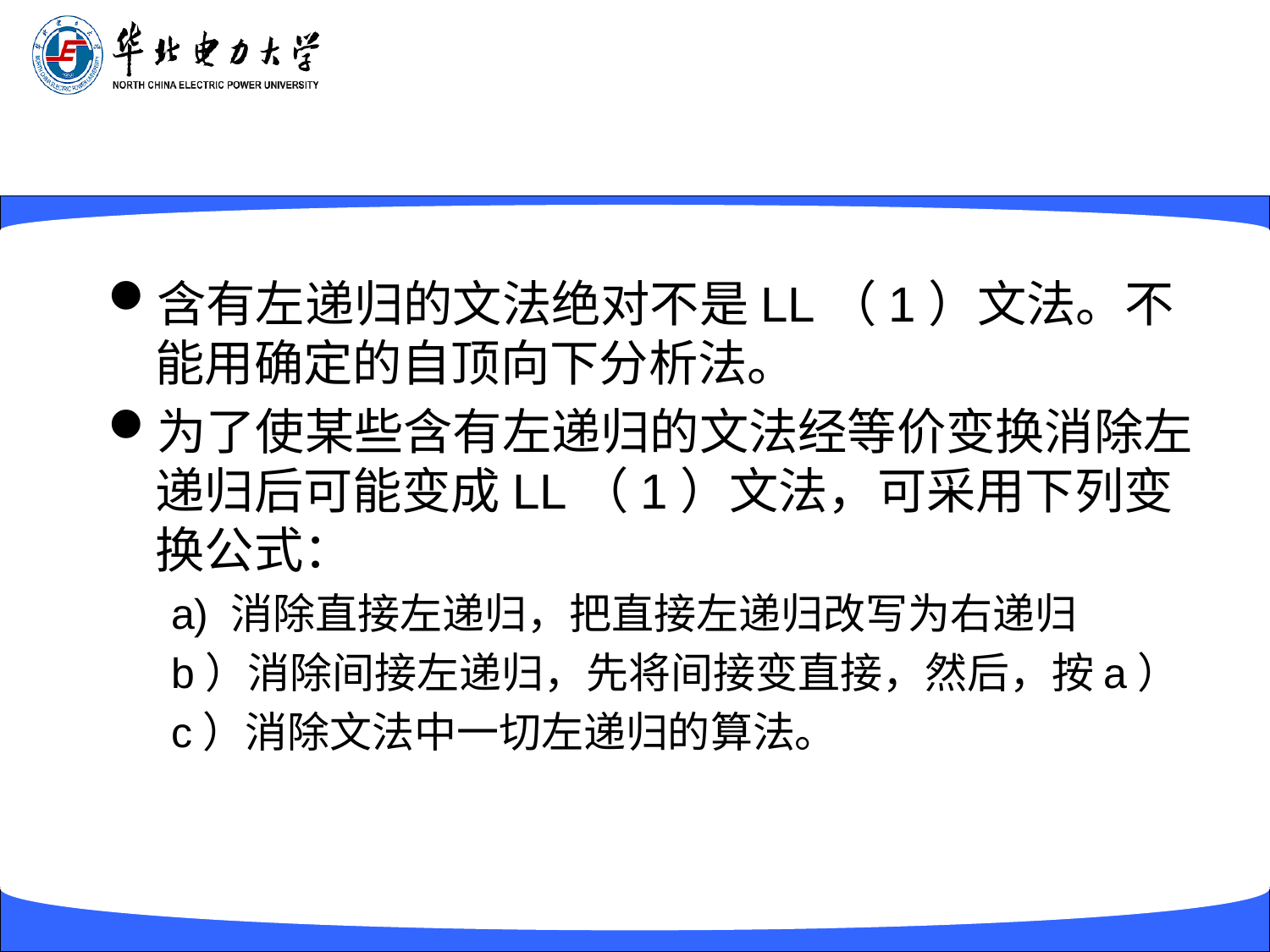

含有左递归的文法绝对不是LL（1）文法。不能用确定的自顶向下分析法。
为了使某些含有左递归的文法经等价变换消除左递归后可能变成LL（1）文法，可采用下列变换公式：
a) 消除直接左递归，把直接左递归改写为右递归
b）消除间接左递归，先将间接变直接，然后，按a）
c）消除文法中一切左递归的算法。